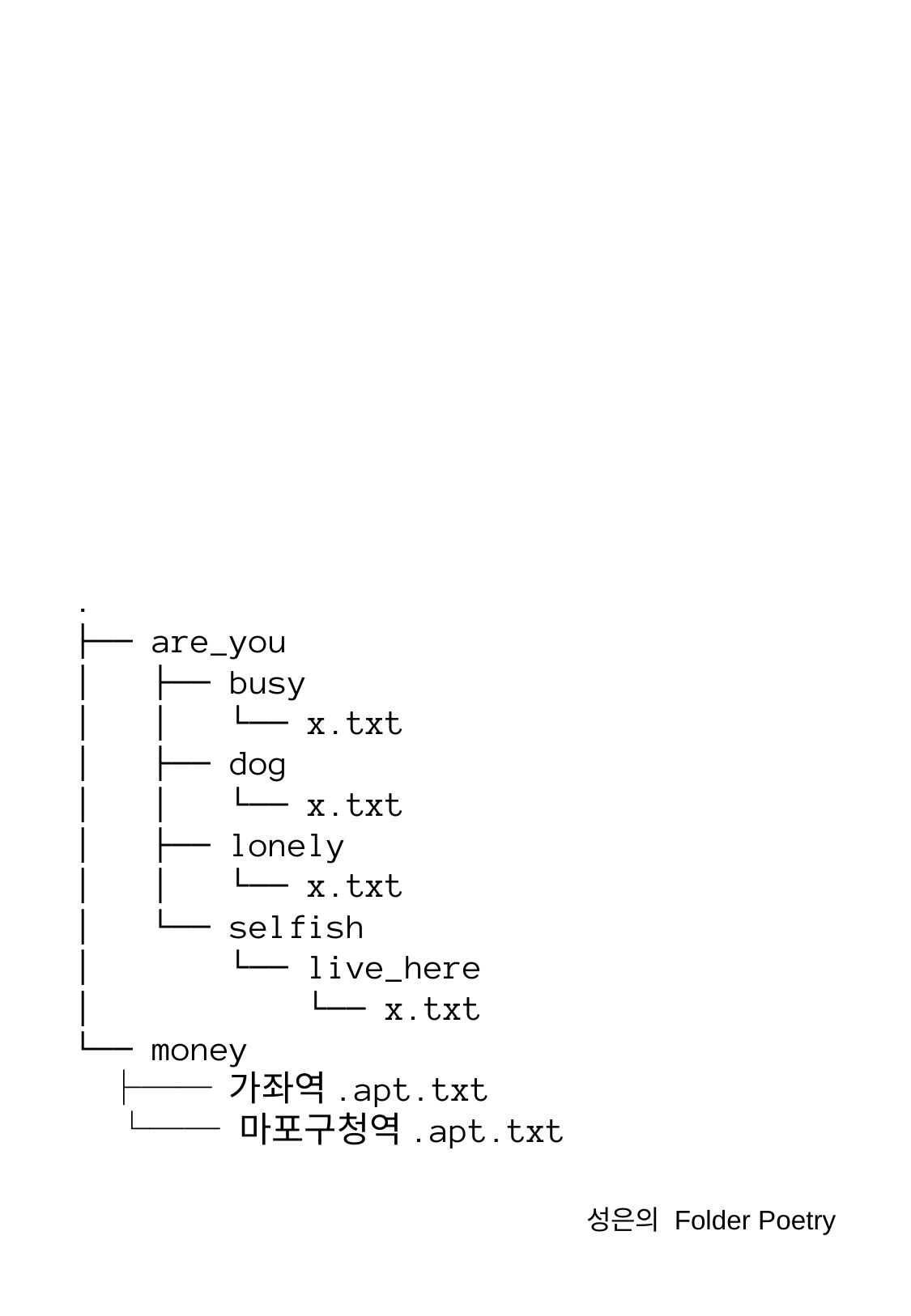

.
├── are_you
│   ├── busy
│   │   └── x.txt
│   ├── dog
│   │   └── x.txt
│   ├── lonely
│   │   └── x.txt
│   └── selfish
│       └── live_here
│           └── x.txt
└── money
    ├── 가좌역.apt.txt
    └── 마포구청역.apt.txt
# 성은의 Folder Poetry